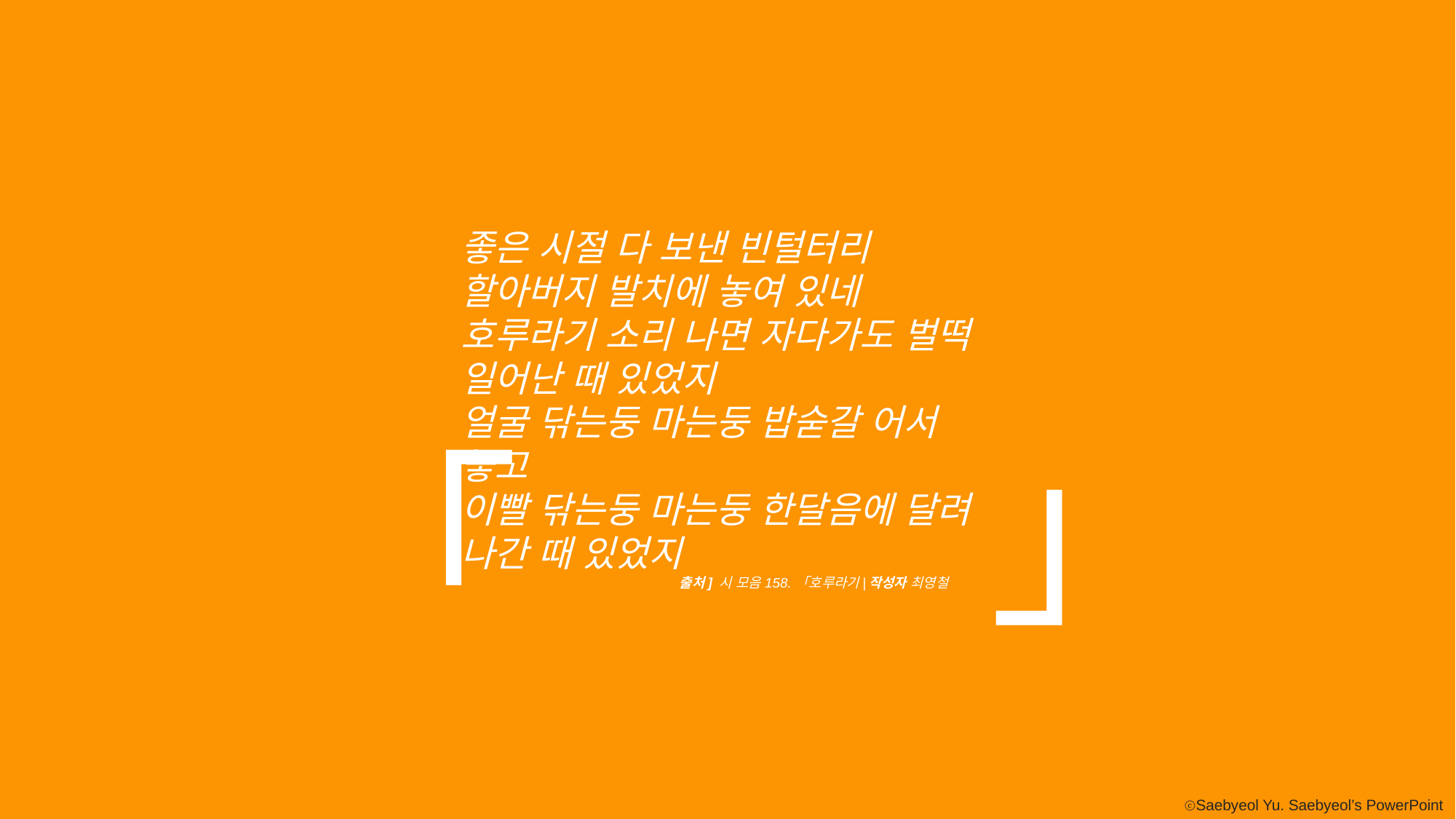

「
」
좋은 시절 다 보낸 빈털터리
할아버지 발치에 놓여 있네
호루라기 소리 나면 자다가도 벌떡 일어난 때 있었지
얼굴 닦는둥 마는둥 밥숟갈 어서 놓고
이빨 닦는둥 마는둥 한달음에 달려 나간 때 있었지
		출처] 시 모음 158. 「호루라기|작성자 최영철